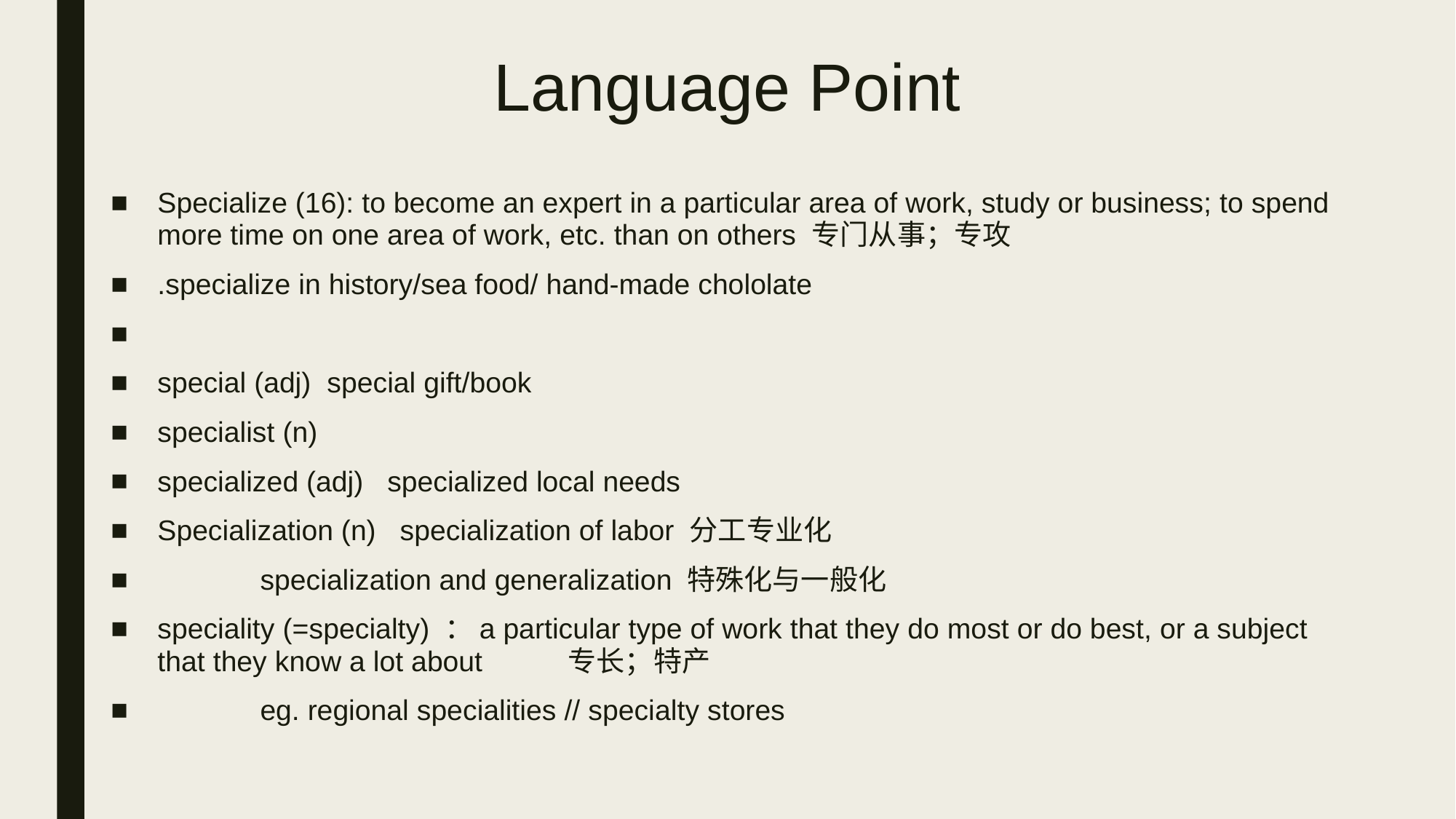

# Language Point
Specialize (16): to become an expert in a particular area of work, study or business; to spend more time on one area of work, etc. than on others 专门从事；专攻
.specialize in history/sea food/ hand-made chololate

special (adj)  special gift/book
specialist (n)
specialized (adj)   specialized local needs
Specialization (n)   specialization of labor 分工专业化
		specialization and generalization 特殊化与一般化
speciality (=specialty) ：a particular type of work that they do most or do best, or a subject that they know a lot about 	专长；特产
		eg. regional specialities // specialty stores